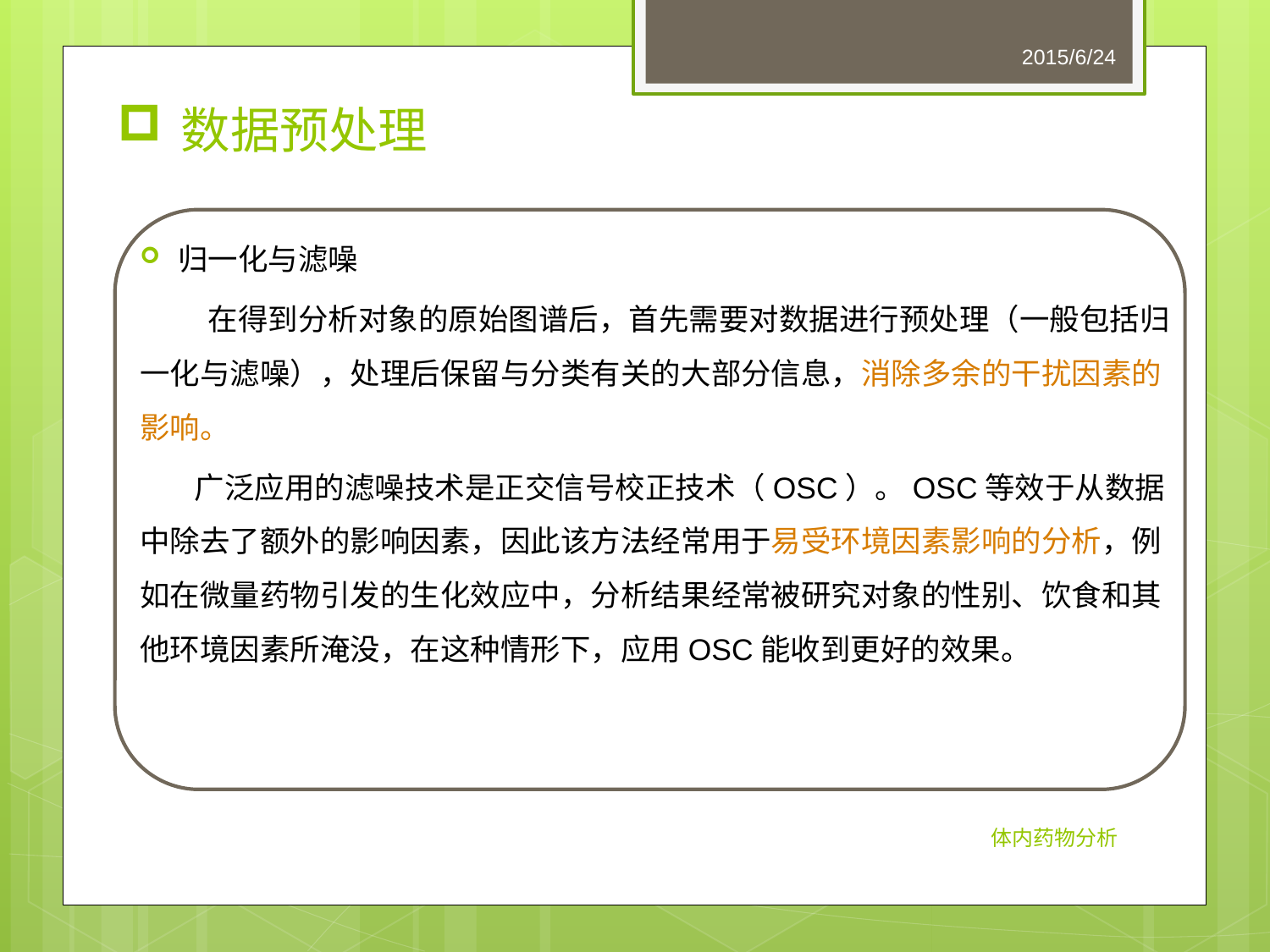

2015/6/24
# 数据预处理

归一化与滤噪
         在得到分析对象的原始图谱后，首先需要对数据进行预处理（一般包括归一化与滤噪），处理后保留与分类有关的大部分信息，消除多余的干扰因素的影响。
       广泛应用的滤噪技术是正交信号校正技术（OSC）。OSC等效于从数据中除去了额外的影响因素，因此该方法经常用于易受环境因素影响的分析，例如在微量药物引发的生化效应中，分析结果经常被研究对象的性别、饮食和其他环境因素所淹没，在这种情形下，应用OSC能收到更好的效果。

体内药物分析